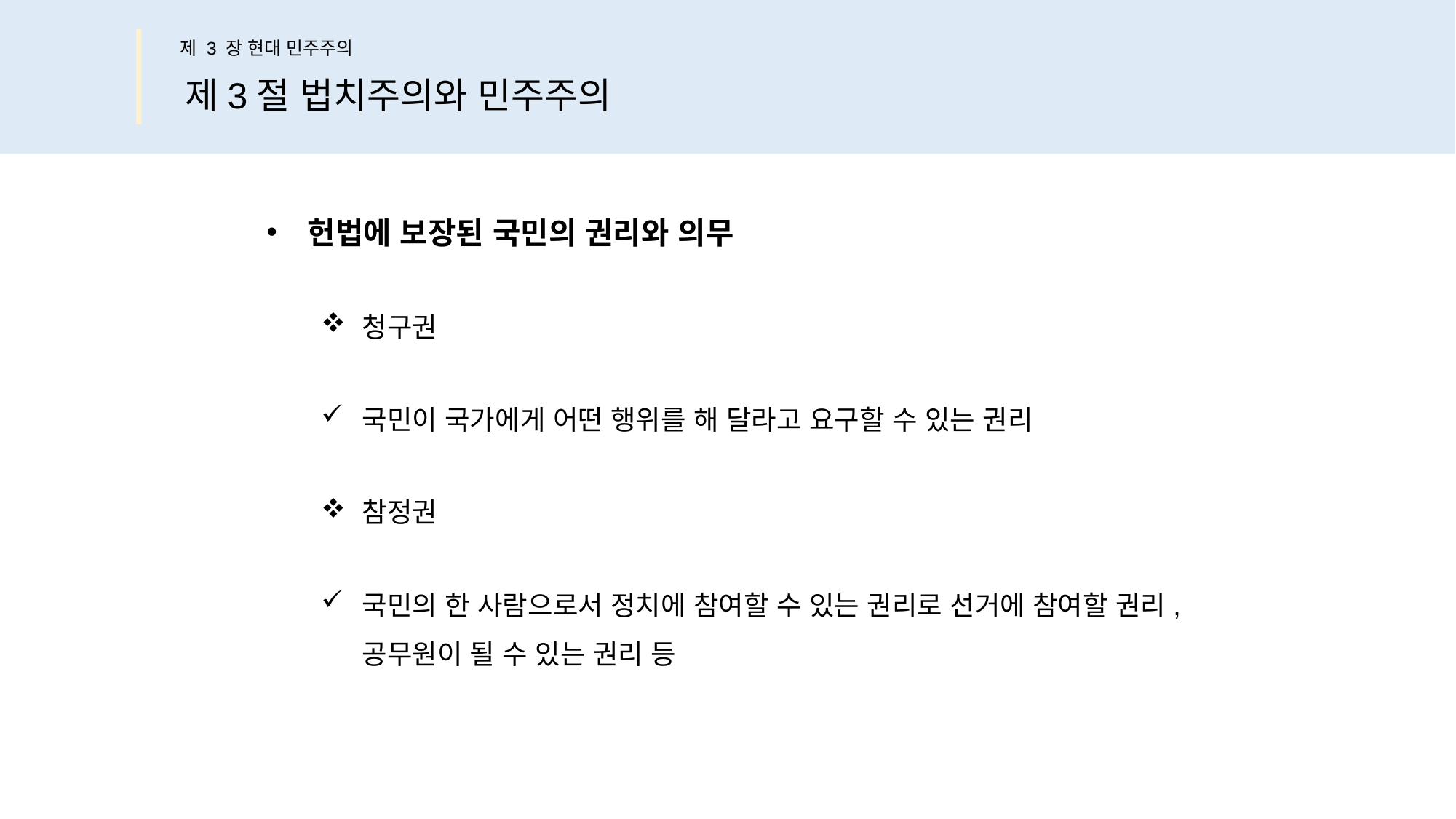

제 3 장 현대 민주주의
제3절 법치주의와 민주주의
헌법에 보장된 국민의 권리와 의무

청구권

국민이 국가에게 어떤 행위를 해 달라고 요구할 수 있는 권리

참정권

국민의 한 사람으로서 정치에 참여할 수 있는 권리로 선거에 참여할 권리,
공무원이 될 수 있는 권리 등